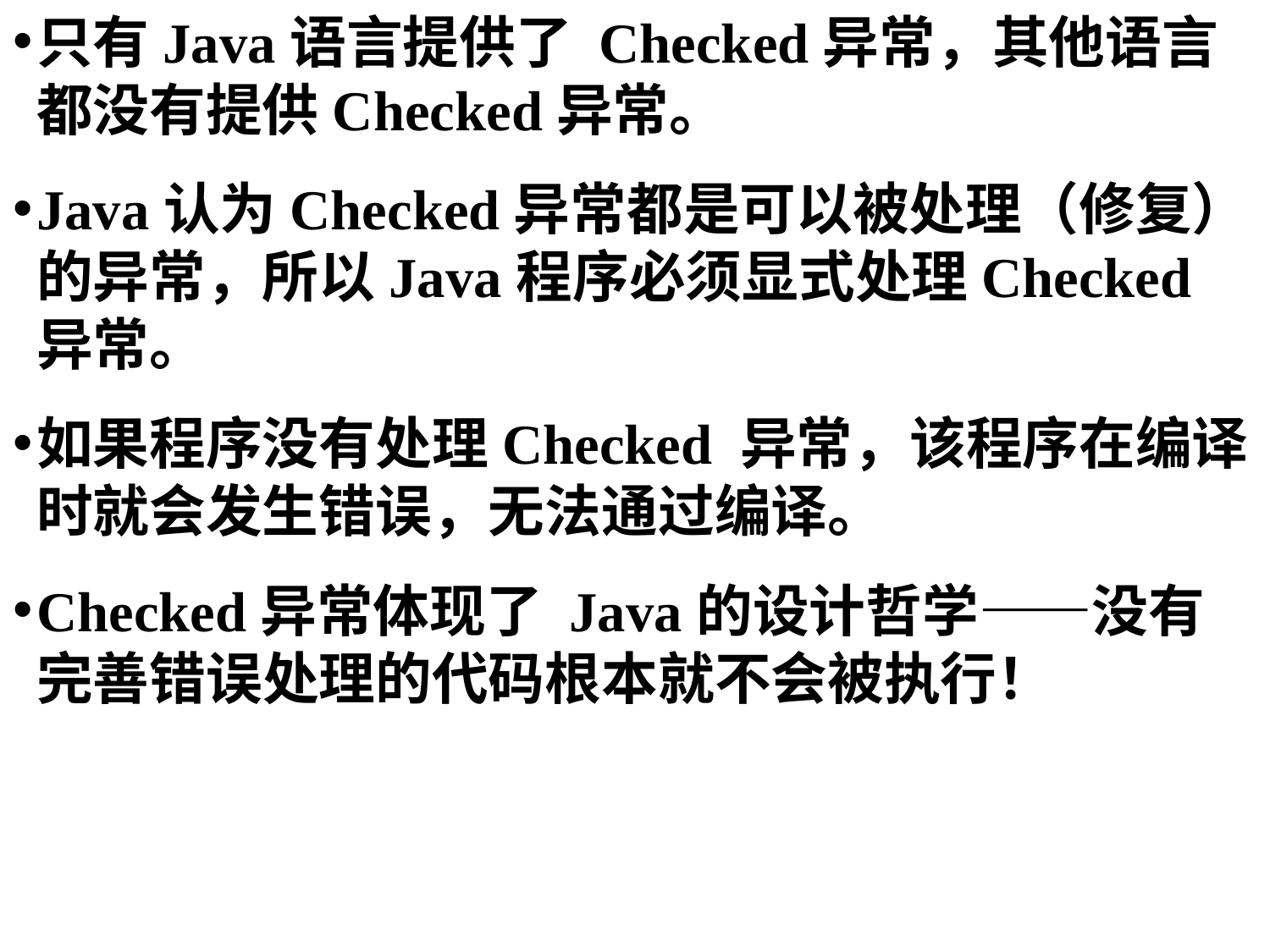

只有Java语言提供了 Checked异常，其他语言都没有提供Checked异常。
Java认为Checked异常都是可以被处理（修复）的异常，所以Java程序必须显式处理Checked异常。
如果程序没有处理Checked 异常，该程序在编译时就会发生错误，无法通过编译。
Checked异常体现了 Java的设计哲学——没有完善错误处理的代码根本就不会被执行！